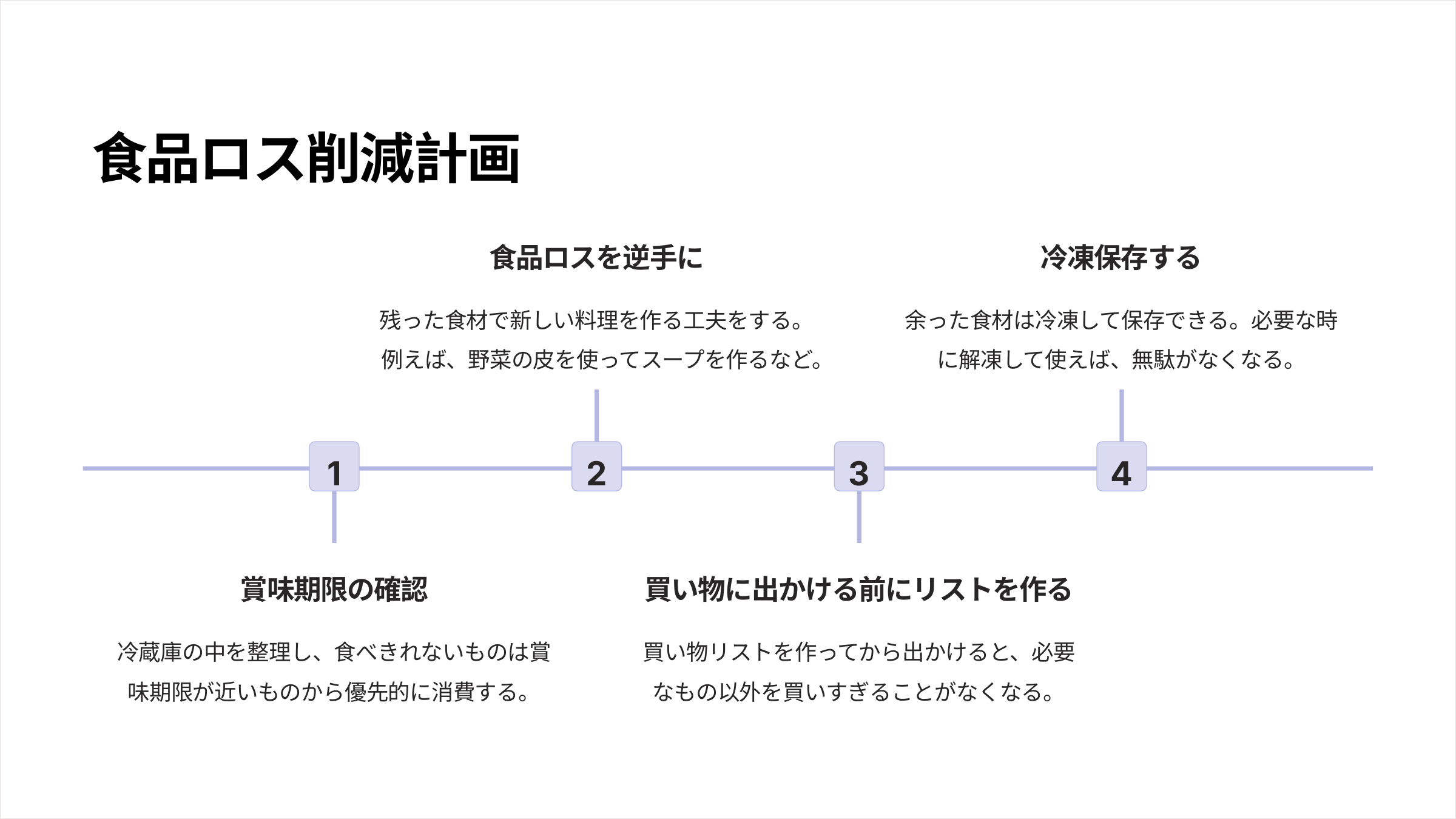

食品ロス削減計画
食品ロスを逆手に
冷凍保存する
残った食材で新しい料理を作る工夫をする。例えば、野菜の皮を使ってスープを作るなど。
余った食材は冷凍して保存できる。必要な時に解凍して使えば、無駄がなくなる。

1
2
3
4

賞味期限の確認
買い物に出かける前にリストを作る
冷蔵庫の中を整理し、食べきれないものは賞味期限が近いものから優先的に消費する。
買い物リストを作ってから出かけると、必要なもの以外を買いすぎることがなくなる。